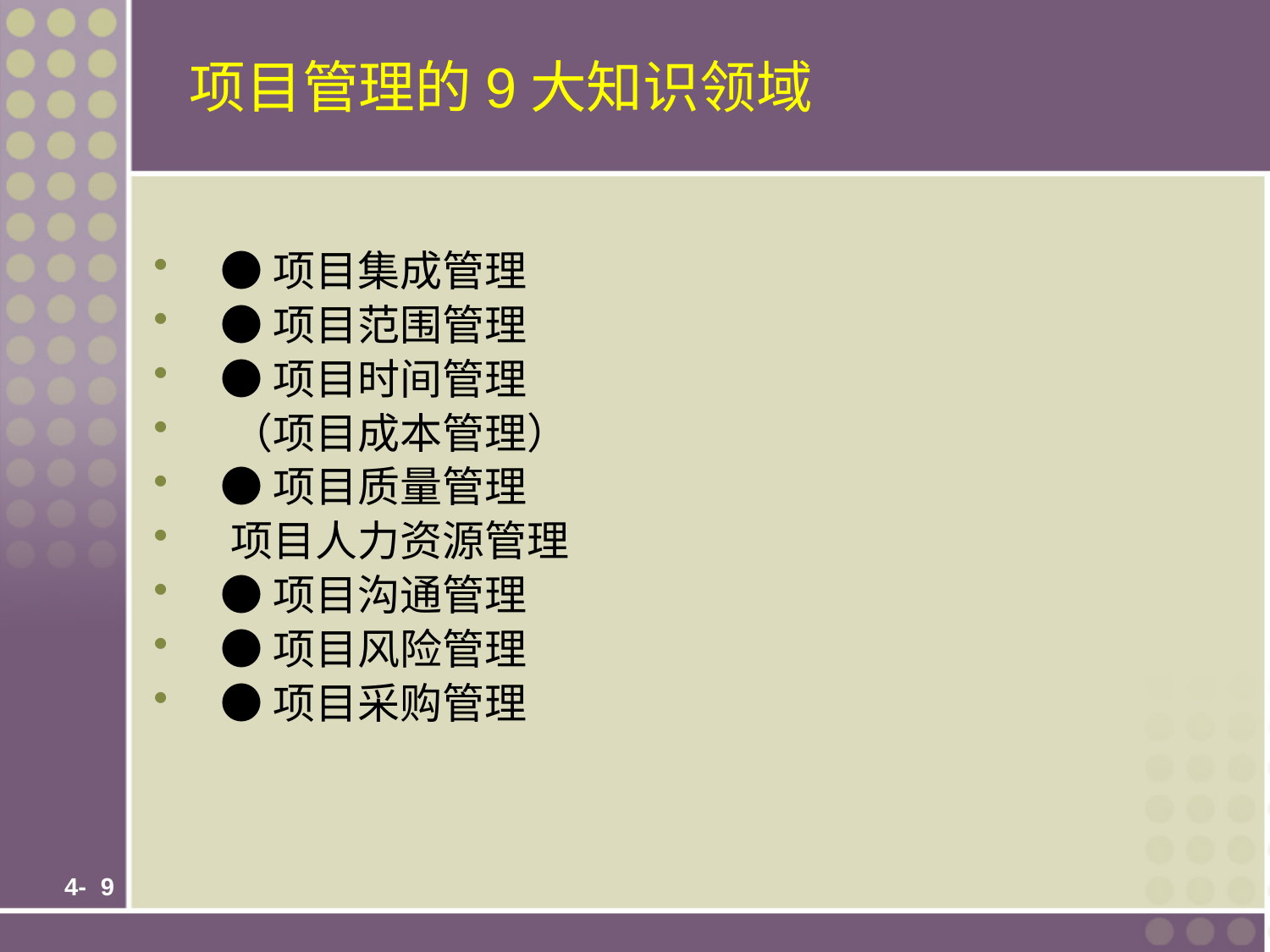

# 项目管理的9大知识领域
  ●项目集成管理
  ●项目范围管理
  ●项目时间管理
  （项目成本管理）
  ●项目质量管理
  项目人力资源管理
  ●项目沟通管理
  ●项目风险管理
  ●项目采购管理
  4-  9